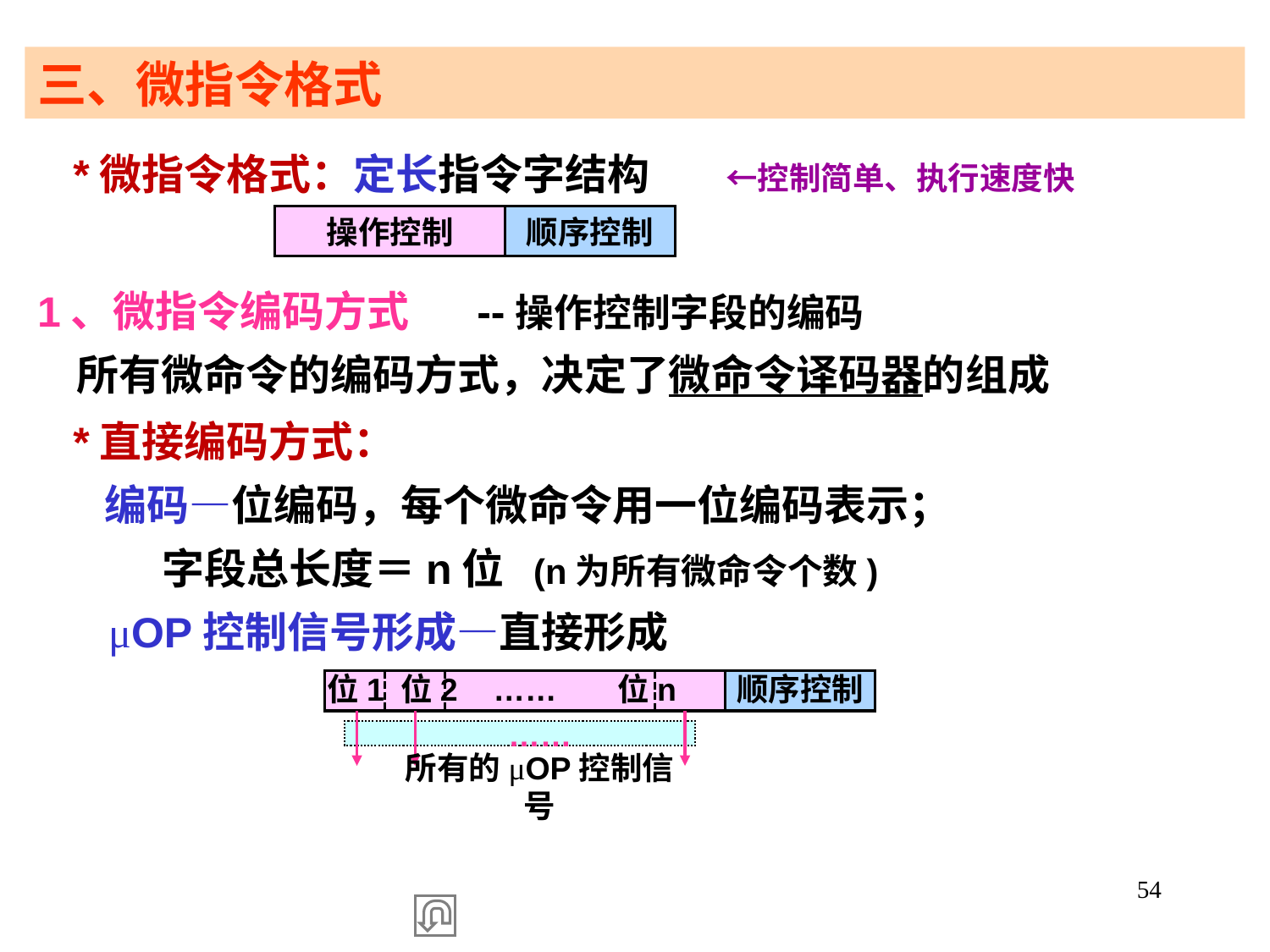

三、微指令格式
   *微指令格式：定长指令字结构        ←控制简单、执行速度快
操作控制
顺序控制
1、微指令编码方式      --操作控制字段的编码
   所有微命令的编码方式，决定了微命令译码器的组成
   *直接编码方式：
      编码—位编码，每个微命令用一位编码表示；
            字段总长度＝n位  (n为所有微命令个数)
      μOP控制信号形成—直接形成
位1 位2    ……      位n
顺序控制

……
所有的μOP控制信号
54